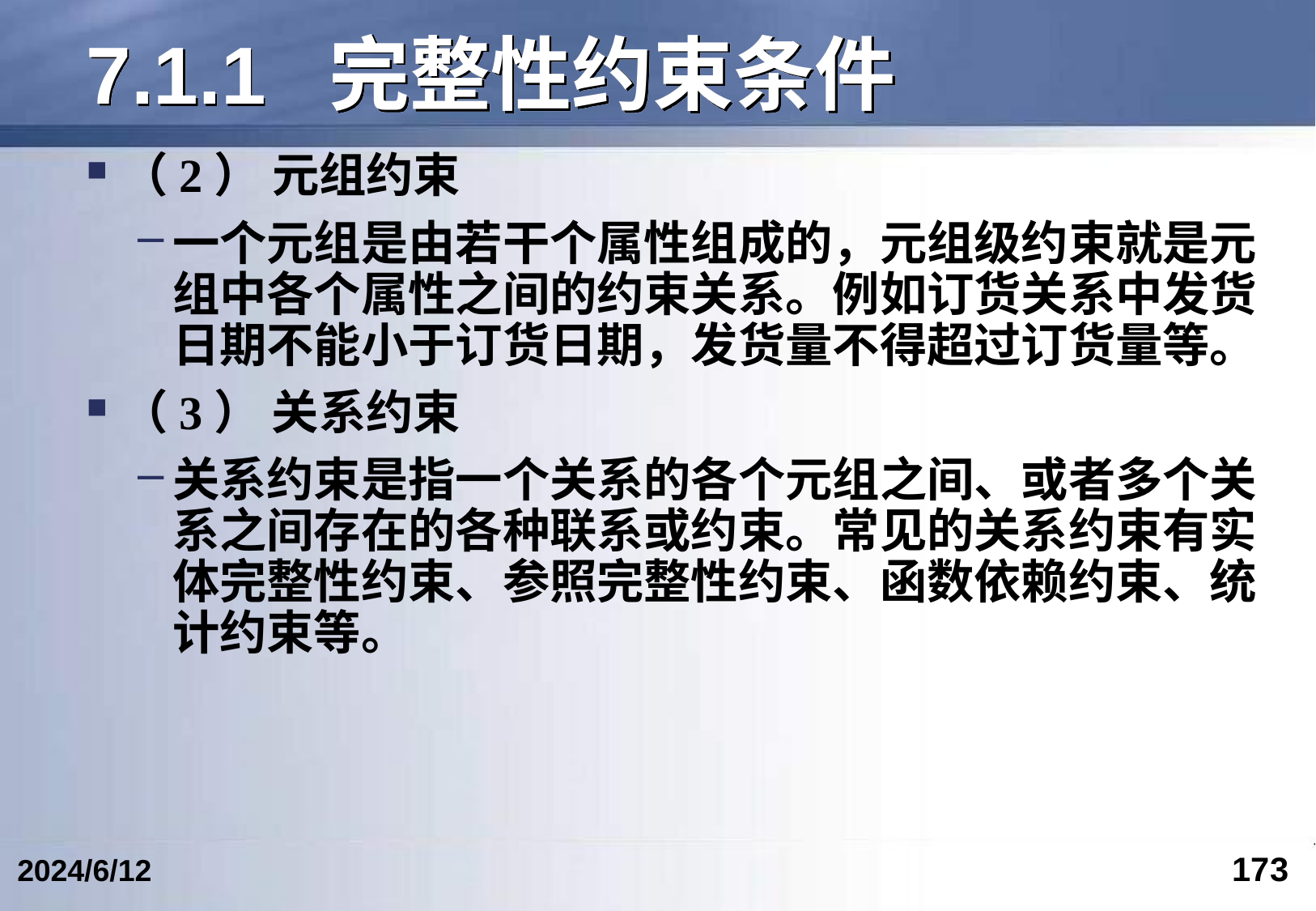

# 7.1.1	完整性约束条件
（2） 元组约束
一个元组是由若干个属性组成的，元组级约束就是元组中各个属性之间的约束关系。例如订货关系中发货日期不能小于订货日期，发货量不得超过订货量等。
（3） 关系约束
关系约束是指一个关系的各个元组之间、或者多个关系之间存在的各种联系或约束。常见的关系约束有实体完整性约束、参照完整性约束、函数依赖约束、统计约束等。
173
2024/6/12